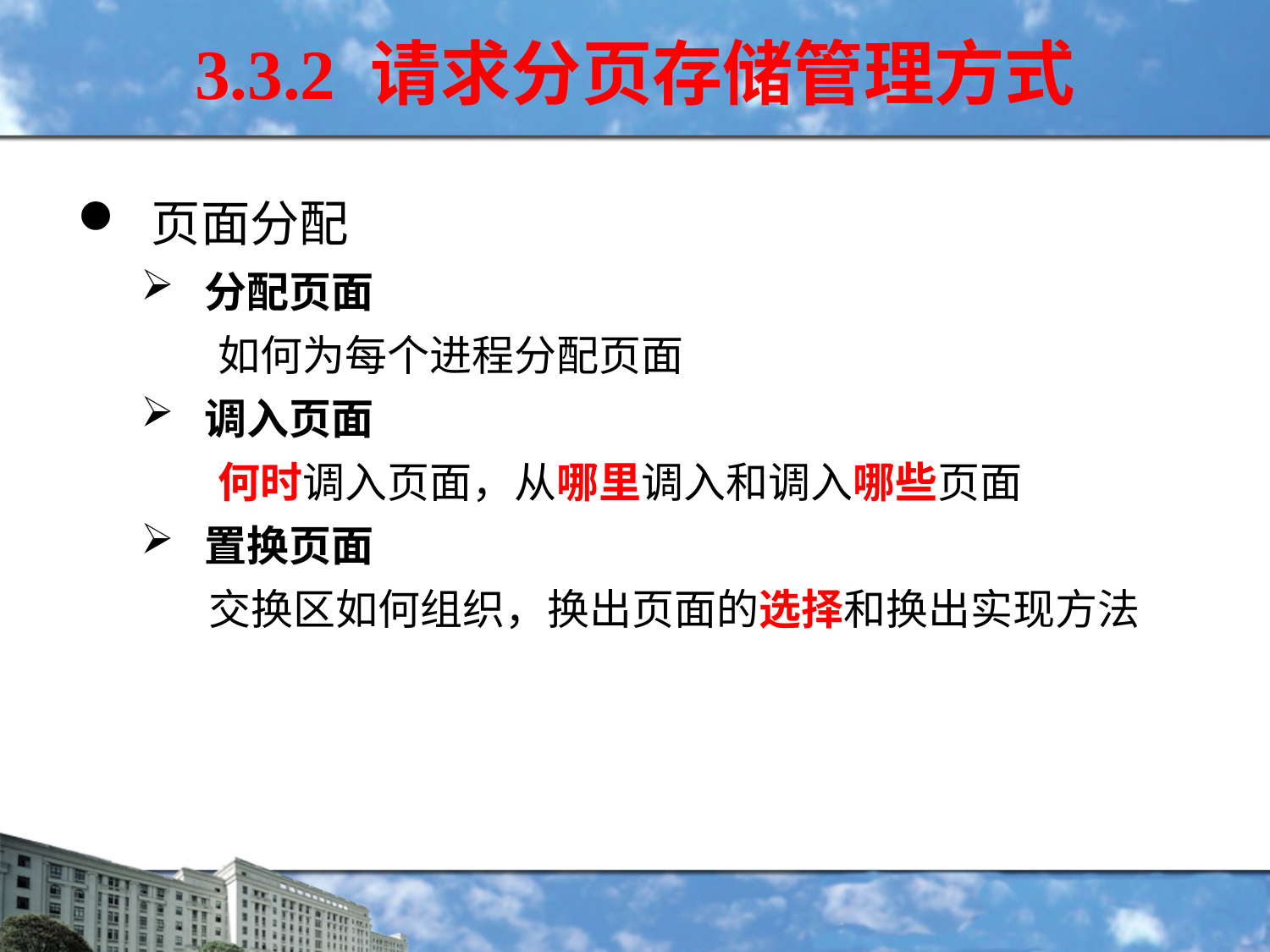

3.3.2 请求分页存储管理方式
页面分配
分配页面
       如何为每个进程分配页面
调入页面
       何时调入页面，从哪里调入和调入哪些页面
置换页面
      交换区如何组织，换出页面的选择和换出实现方法